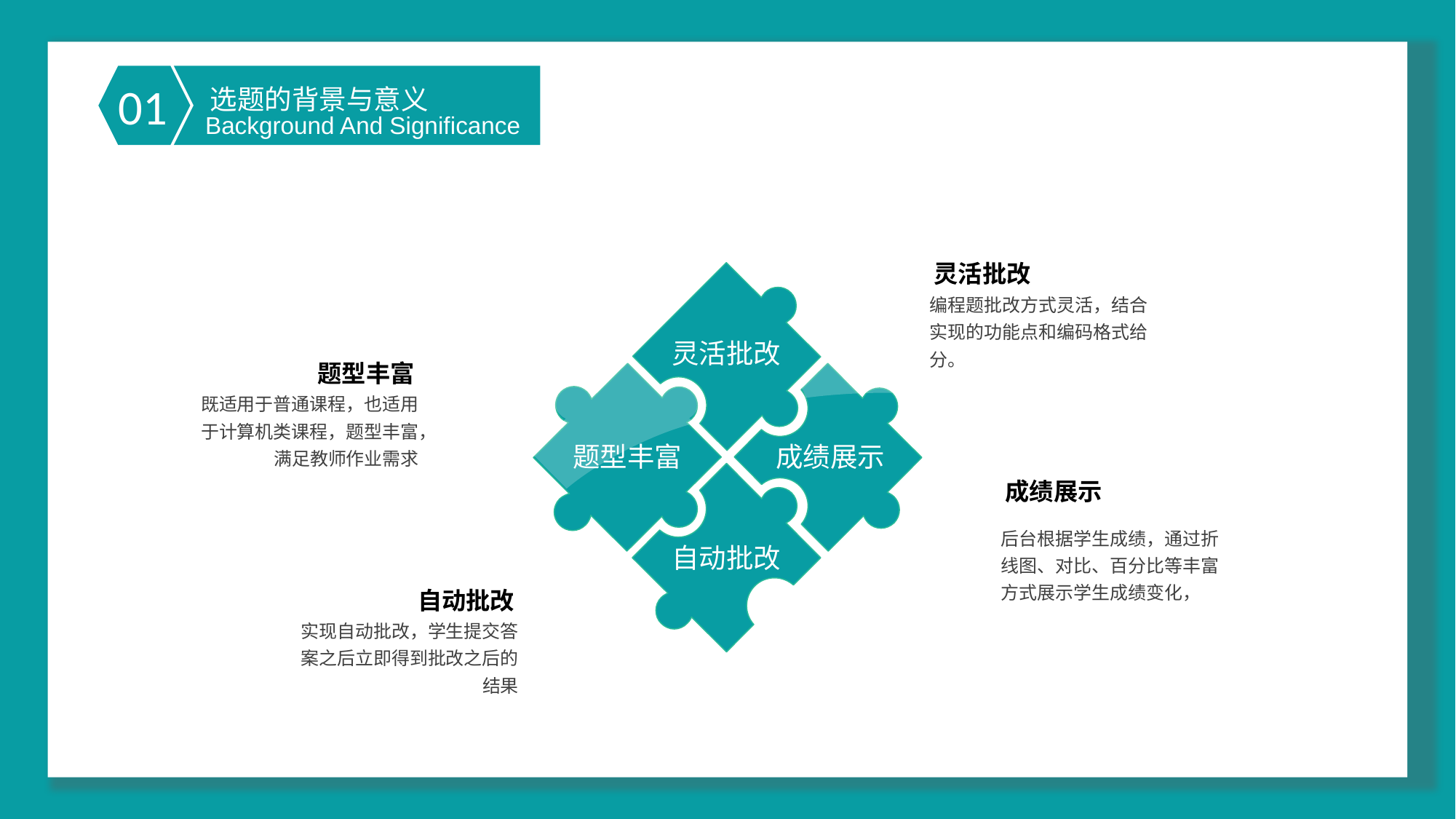

选题的背景与意义

01
 Background And Significance
灵活批改

编程题批改方式灵活，结合实现的功能点和编码格式给分。
灵活批改
题型丰富
既适用于普通课程，也适用于计算机类课程，题型丰富，满足教师作业需求
题型丰富
成绩展示
成绩展示
后台根据学生成绩，通过折线图、对比、百分比等丰富方式展示学生成绩变化，
自动批改
自动批改
实现自动批改，学生提交答案之后立即得到批改之后的结果